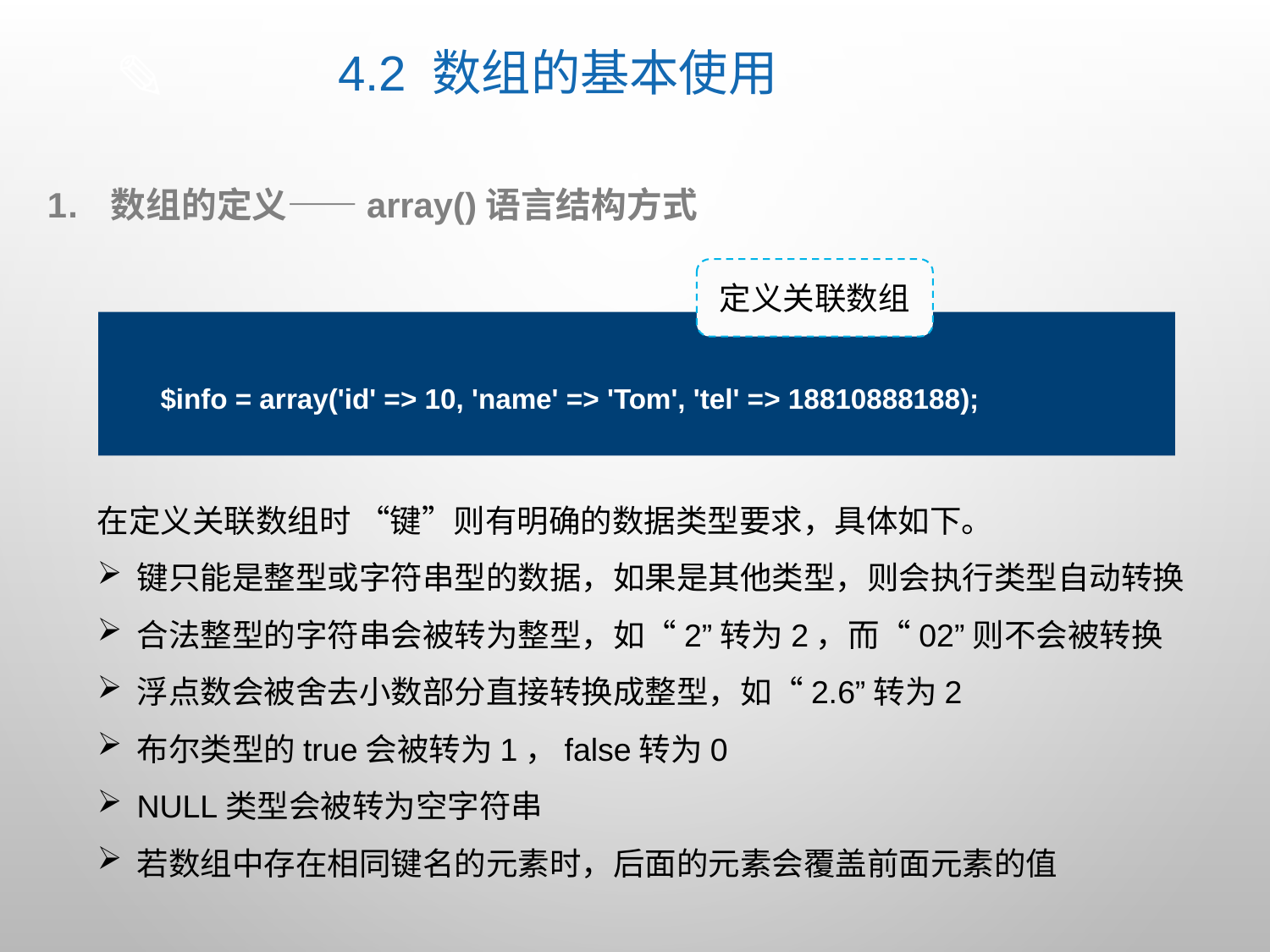

# 4.2 数组的基本使用
数组的定义——array()语言结构方式
定义关联数组

$info = array('id' => 10, 'name' => 'Tom', 'tel' => 18810888188);
在定义关联数组时 “键”则有明确的数据类型要求，具体如下。
键只能是整型或字符串型的数据，如果是其他类型，则会执行类型自动转换
合法整型的字符串会被转为整型，如“2”转为2，而“02”则不会被转换
浮点数会被舍去小数部分直接转换成整型，如“2.6”转为2
布尔类型的true会被转为1，false转为0
NULL类型会被转为空字符串
若数组中存在相同键名的元素时，后面的元素会覆盖前面元素的值